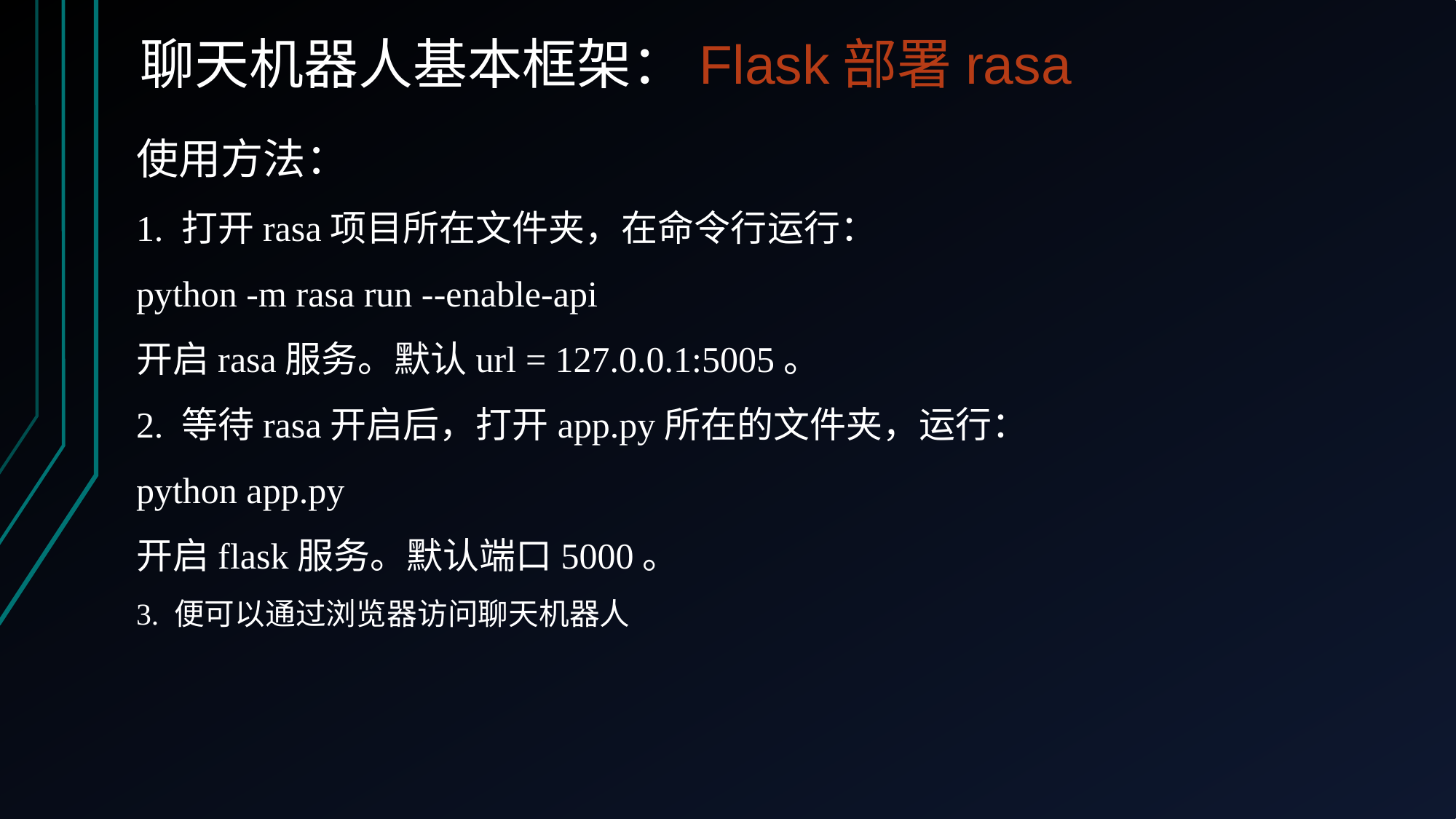

# 聊天机器人基本框架：Flask部署rasa
使用方法：
1. 打开rasa项目所在文件夹，在命令行运行：
python -m rasa run --enable-api
开启rasa服务。默认url = 127.0.0.1:5005。
2. 等待rasa开启后，打开app.py所在的文件夹，运行：
python app.py
开启flask服务。默认端口5000。
3. 便可以通过浏览器访问聊天机器人